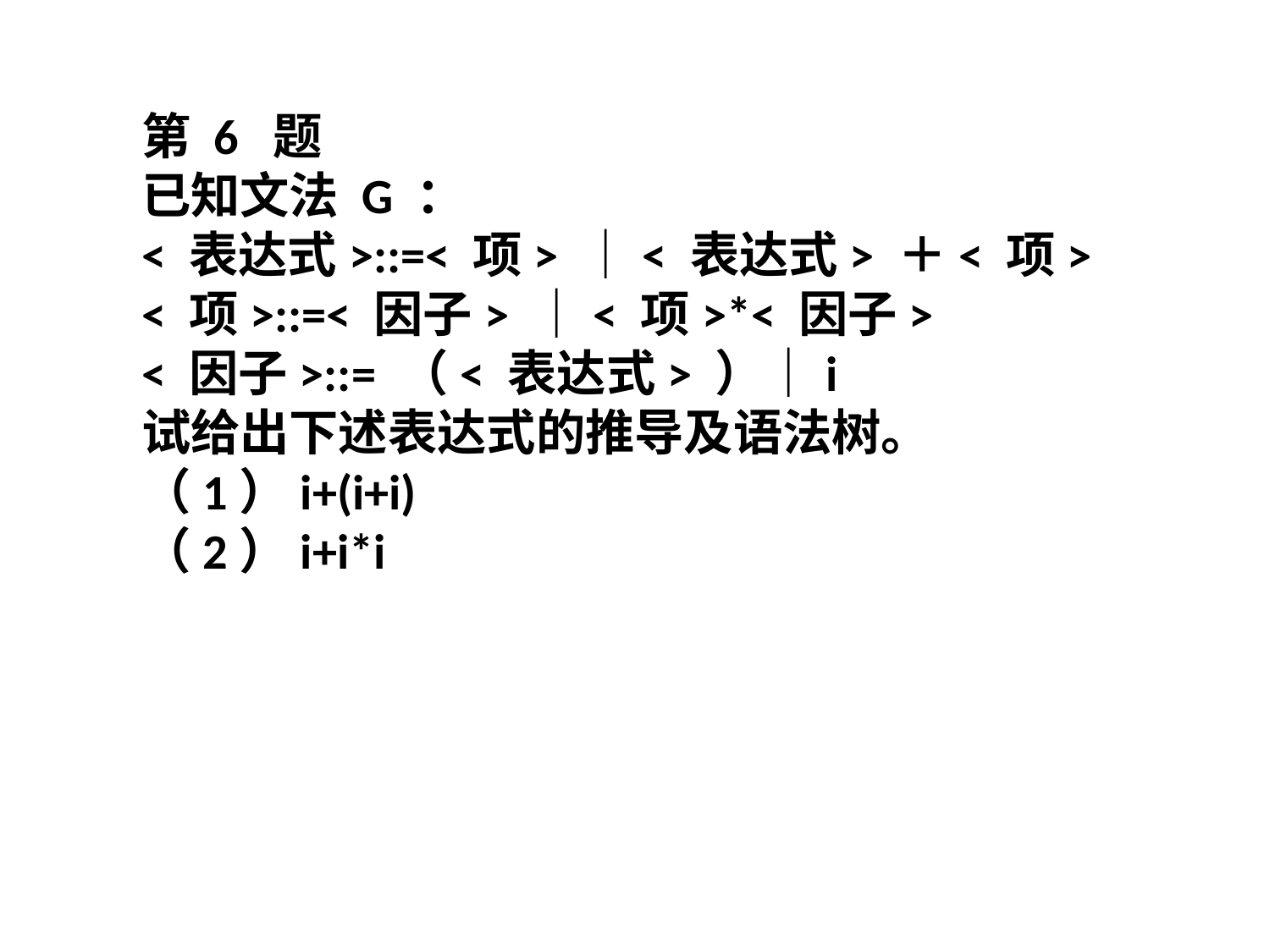

第 6  题
已知文法 G ：
< 表达式>::=< 项> ｜< 表达式> ＋< 项>
< 项>::=< 因子> ｜< 项>*< 因子>
< 因子>::= （< 表达式> ）｜i
试给出下述表达式的推导及语法树。
（1）i+(i+i)
（2）i+i*i